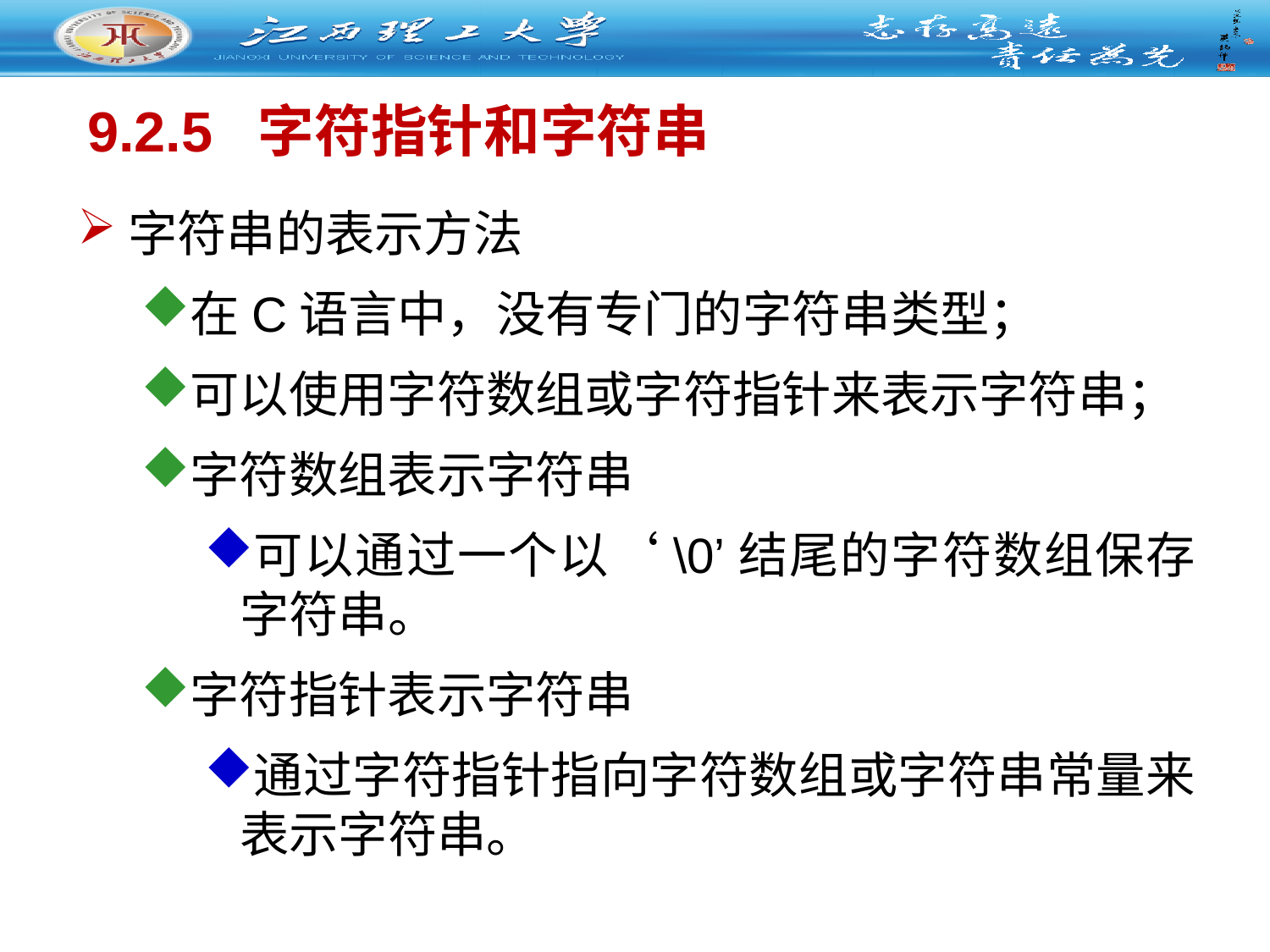

# 9.2.5  字符指针和字符串
字符串的表示方法
在C语言中，没有专门的字符串类型；
可以使用字符数组或字符指针来表示字符串；
字符数组表示字符串
可以通过一个以‘\0’结尾的字符数组保存字符串。
字符指针表示字符串
通过字符指针指向字符数组或字符串常量来表示字符串。